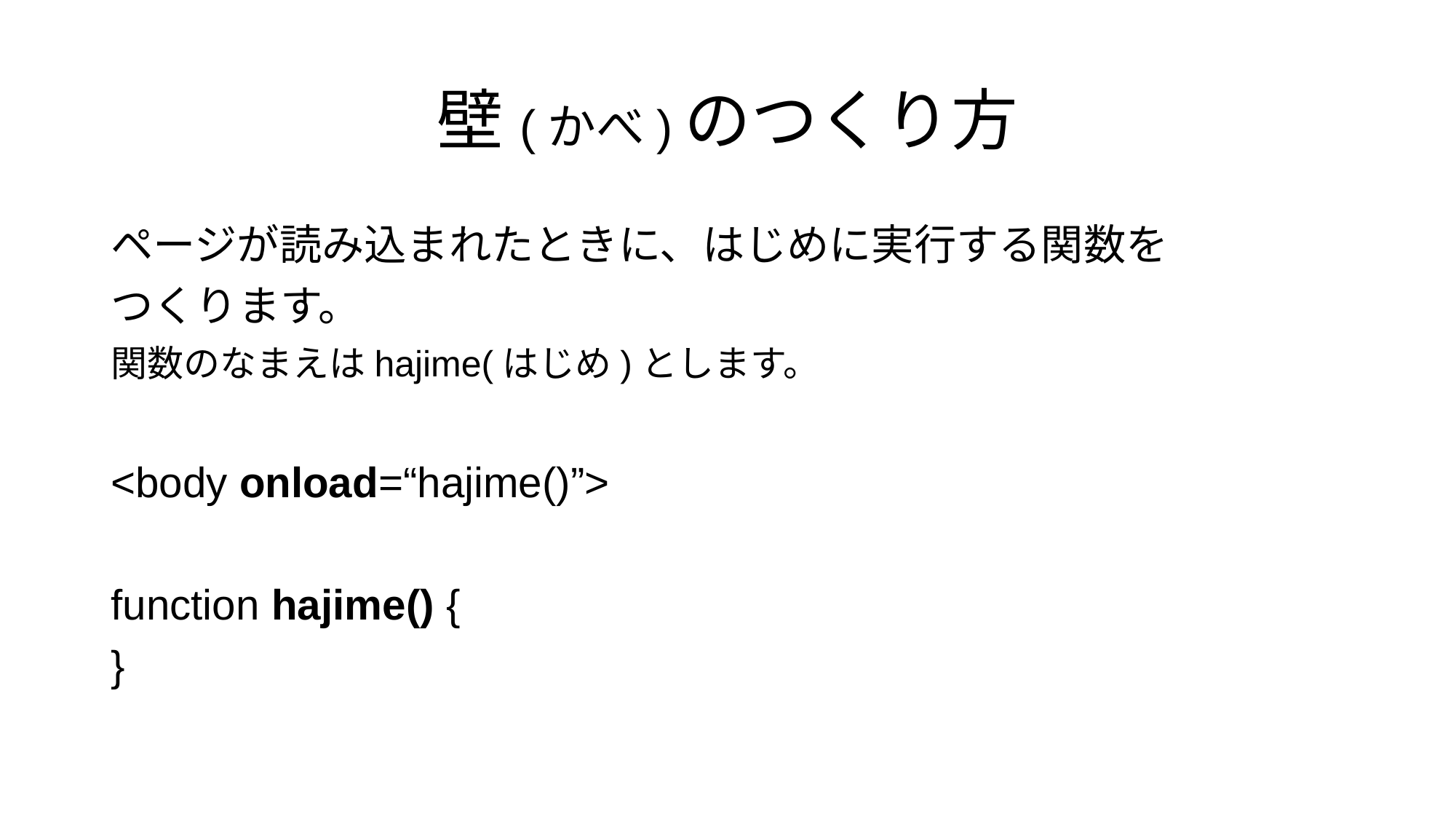

# 壁(かべ)のつくり方
ページが読み込まれたときに、はじめに実行する関数を
つくります。
関数のなまえはhajime(はじめ)とします。

<body onload=“hajime()”>

function hajime() {
}